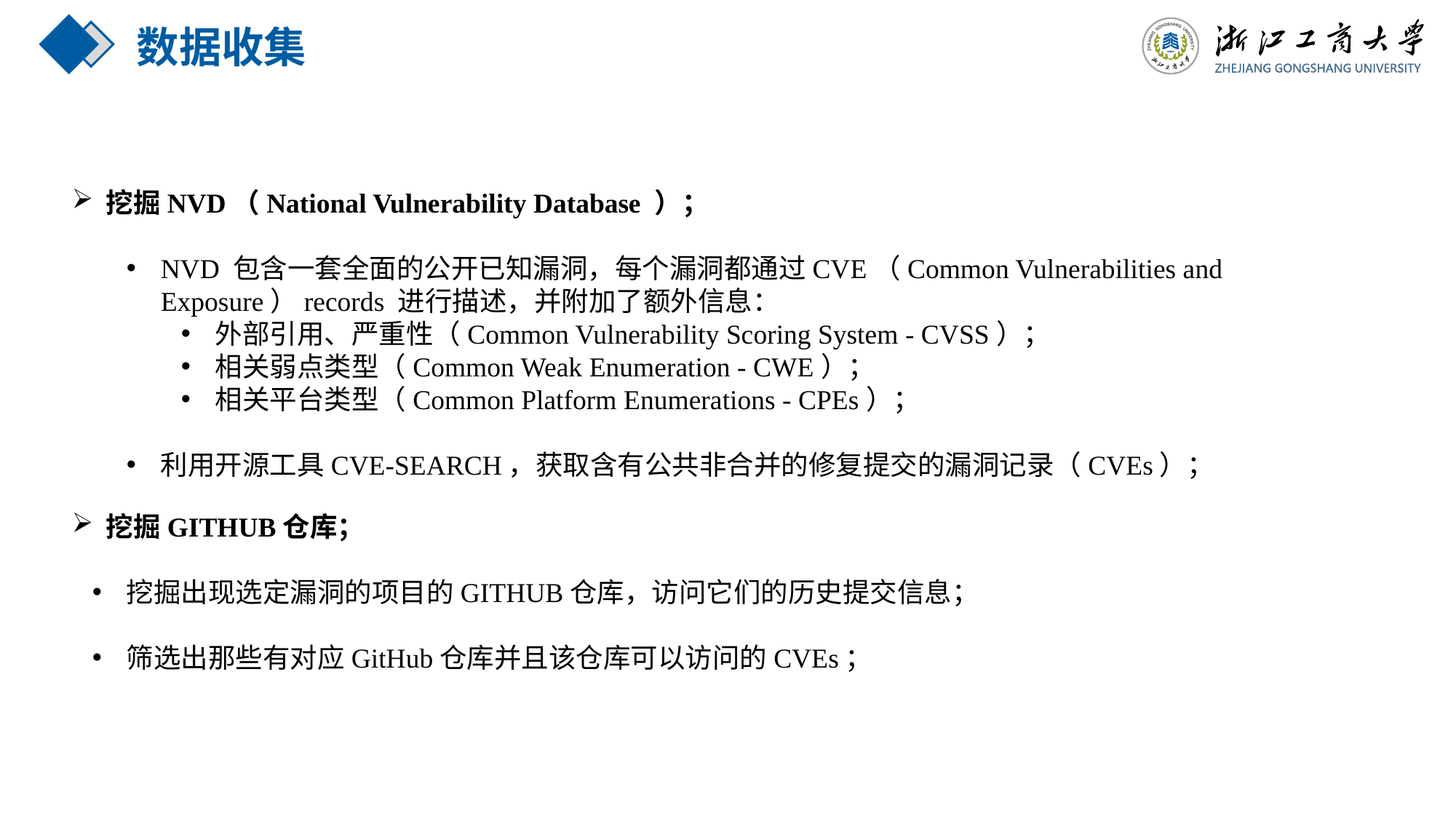

数据收集

挖掘NVD（National Vulnerability Database ）；

NVD 包含一套全面的公开已知漏洞，每个漏洞都通过CVE（Common Vulnerabilities and Exposure）records 进行描述，并附加了额外信息：
外部引用、严重性（Common Vulnerability Scoring System - CVSS）；
相关弱点类型（Common Weak Enumeration - CWE）；
相关平台类型（Common Platform Enumerations - CPEs）；

利用开源工具CVE-SEARCH，获取含有公共非合并的修复提交的漏洞记录（CVEs）；

挖掘GITHUB仓库；

挖掘出现选定漏洞的项目的GITHUB仓库，访问它们的历史提交信息；

筛选出那些有对应GitHub仓库并且该仓库可以访问的CVEs；
7